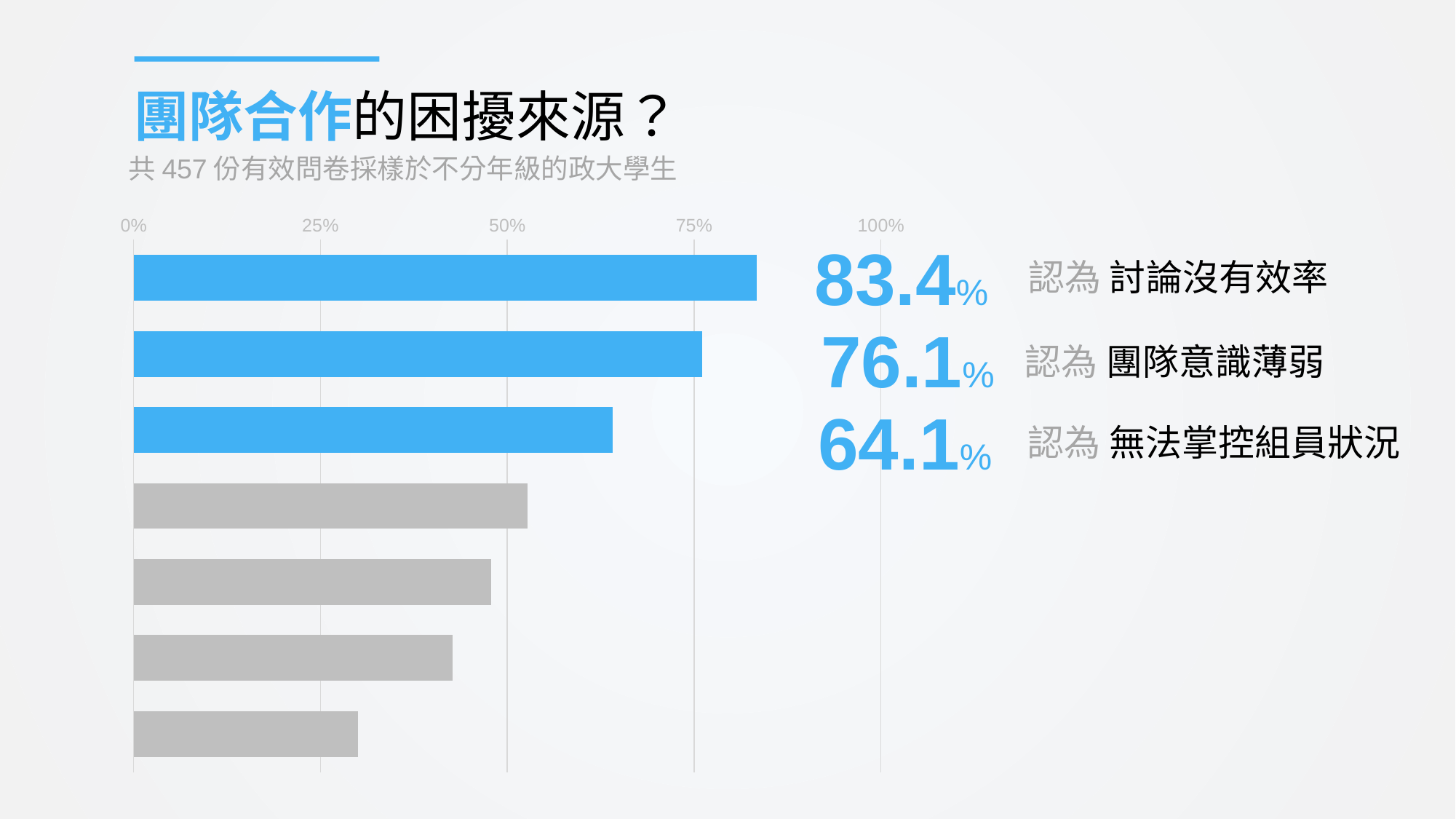

團隊合作的困擾來源？
共457份有效問卷採樣於不分年級的政大學生

### Chart

| Category | 數列 1 |
|---|---|
| 類別 1 | 0.834 |
| 類別 2 | 0.761 |
| 類別 3 | 0.641 |
| 類別 4 | 0.527 |
83.4%
認為 討論沒有效率
76.1%
認為 團隊意識薄弱
64.1%
認為 無法掌控組員狀況